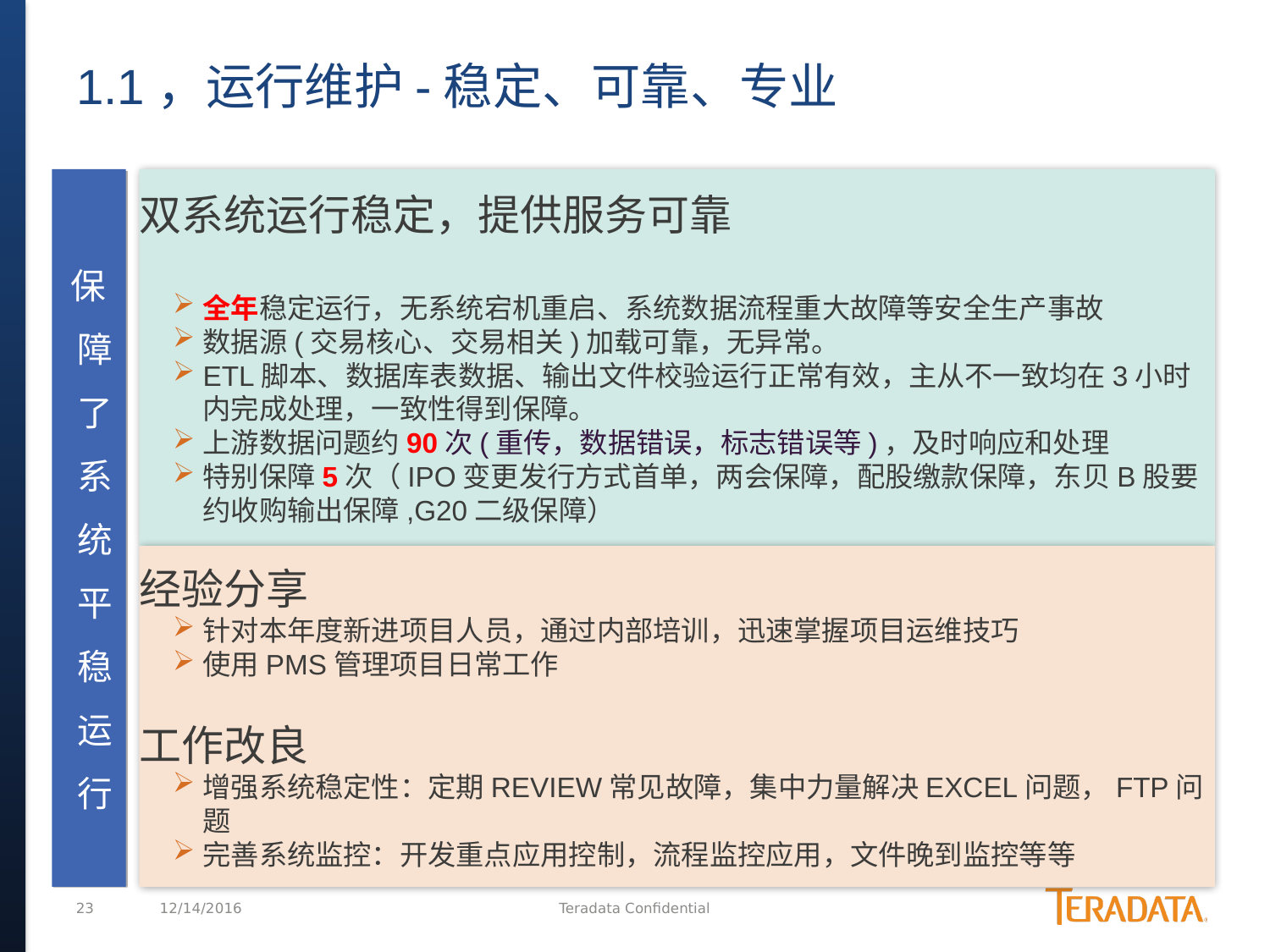

# 1.1，运行维护-稳定、可靠、专业
保障了系统平稳运行
双系统运行稳定，提供服务可靠

全年稳定运行，无系统宕机重启、系统数据流程重大故障等安全生产事故
数据源(交易核心、交易相关)加载可靠，无异常。
ETL脚本、数据库表数据、输出文件校验运行正常有效，主从不一致均在3小时内完成处理，一致性得到保障。
上游数据问题约90次(重传，数据错误，标志错误等)，及时响应和处理
特别保障5次（IPO变更发行方式首单，两会保障，配股缴款保障，东贝B股要约收购输出保障,G20二级保障）
经验分享
针对本年度新进项目人员，通过内部培训，迅速掌握项目运维技巧
使用PMS管理项目日常工作

工作改良
增强系统稳定性：定期REVIEW常见故障，集中力量解决EXCEL问题，FTP问题
完善系统监控：开发重点应用控制，流程监控应用，文件晚到监控等等